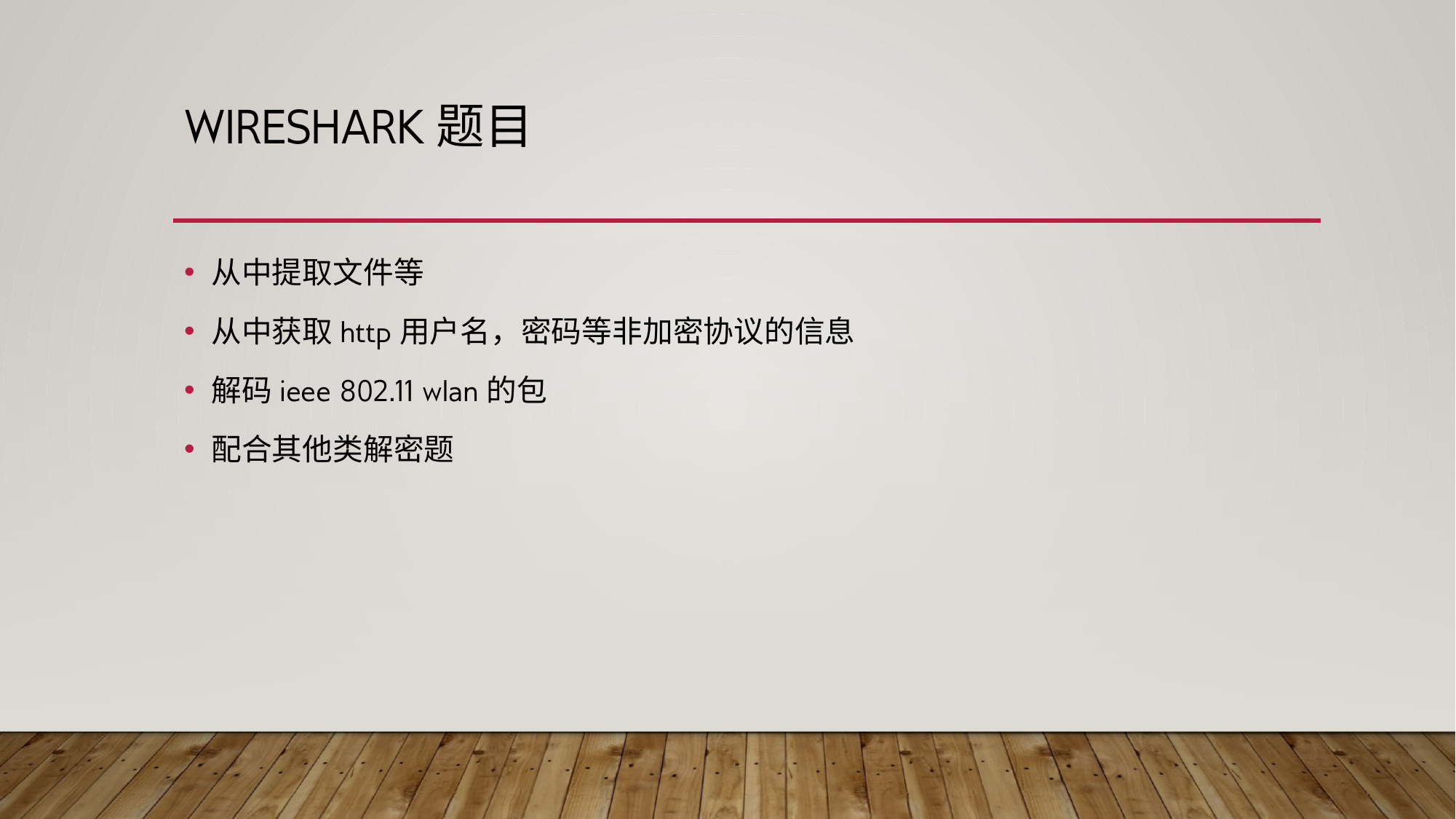

# Wireshark题目
从中提取文件等
从中获取http用户名，密码等非加密协议的信息
解码ieee 802.11 wlan的包
配合其他类解密题